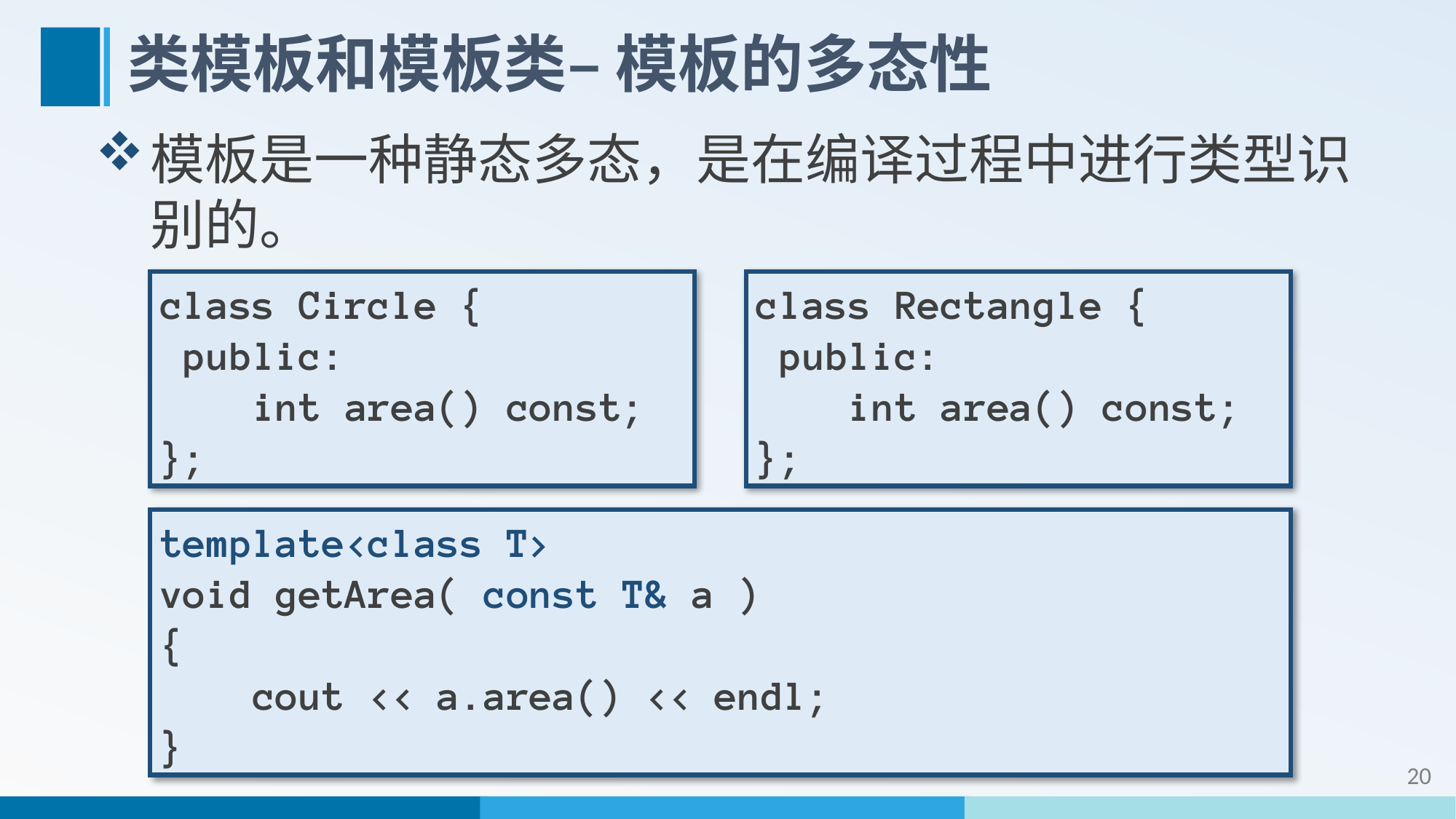

# 类模板和模板类– 模板的多态性
模板是一种静态多态，是在编译过程中进行类型识别的。
class Circle {
 public:
    int area() const;
};
class Rectangle {
 public:
    int area() const;
};
template<class T>
void getArea( const T& a )
{
    cout << a.area() << endl;
}